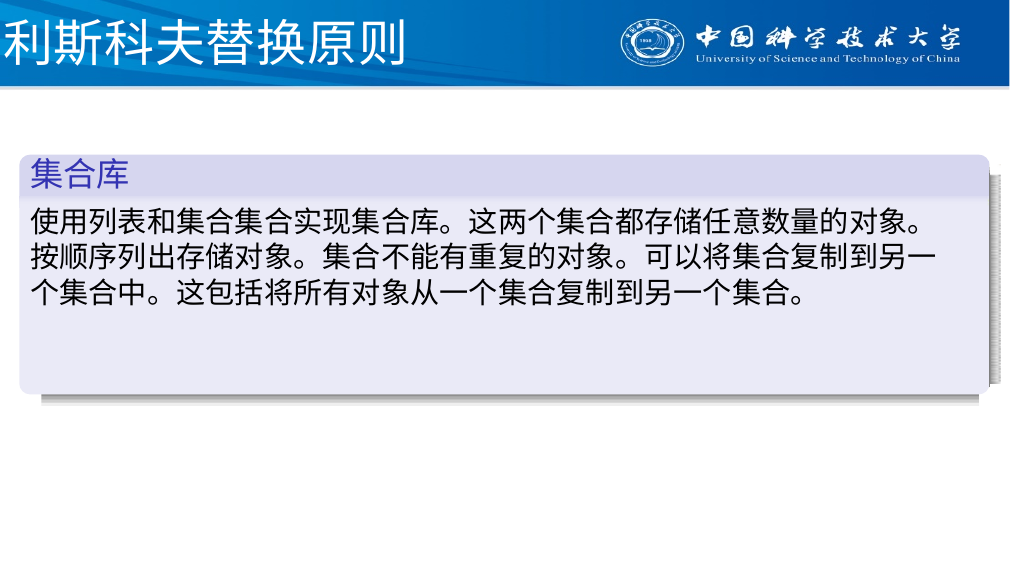

# 利斯科夫替换原则
集合库
使用列表和集合集合实现集合库。这两个集合都存储任意数量的对象。按顺序列出存储对象。集合不能有重复的对象。可以将集合复制到另一个集合中。这包括将所有对象从一个集合复制到另一个集合。